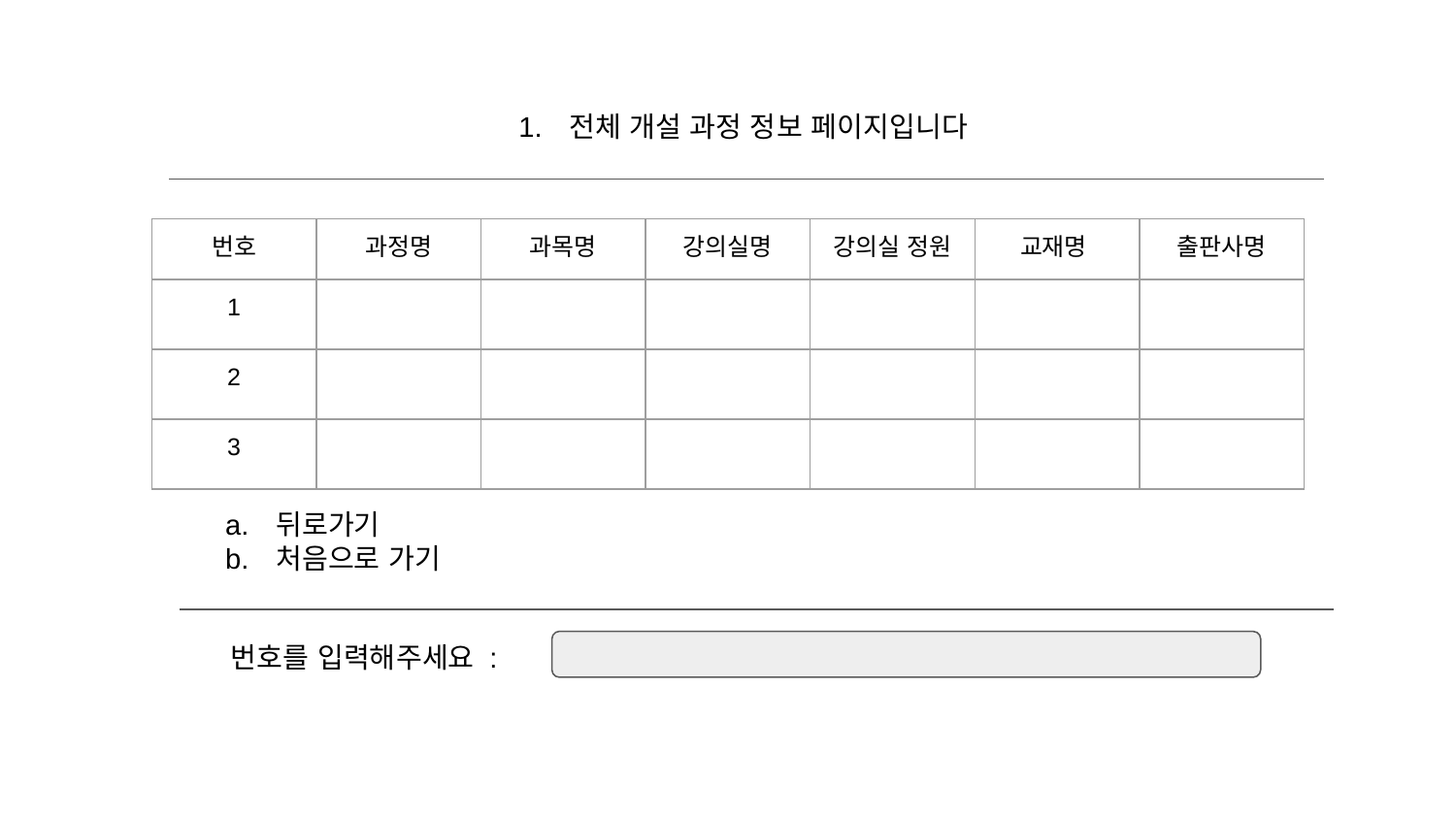

전체 개설 과정 정보 페이지입니다
| 번호 | 과정명 | 과목명 | 강의실명 | 강의실 정원 | 교재명 | 출판사명 |
| --- | --- | --- | --- | --- | --- | --- |
| 1 |  |  |  |  |  |  |
| 2 |  |  |  |  |  |  |
| 3 |  |  |  |  |  |  |
뒤로가기
처음으로 가기
번호를 입력해주세요 :